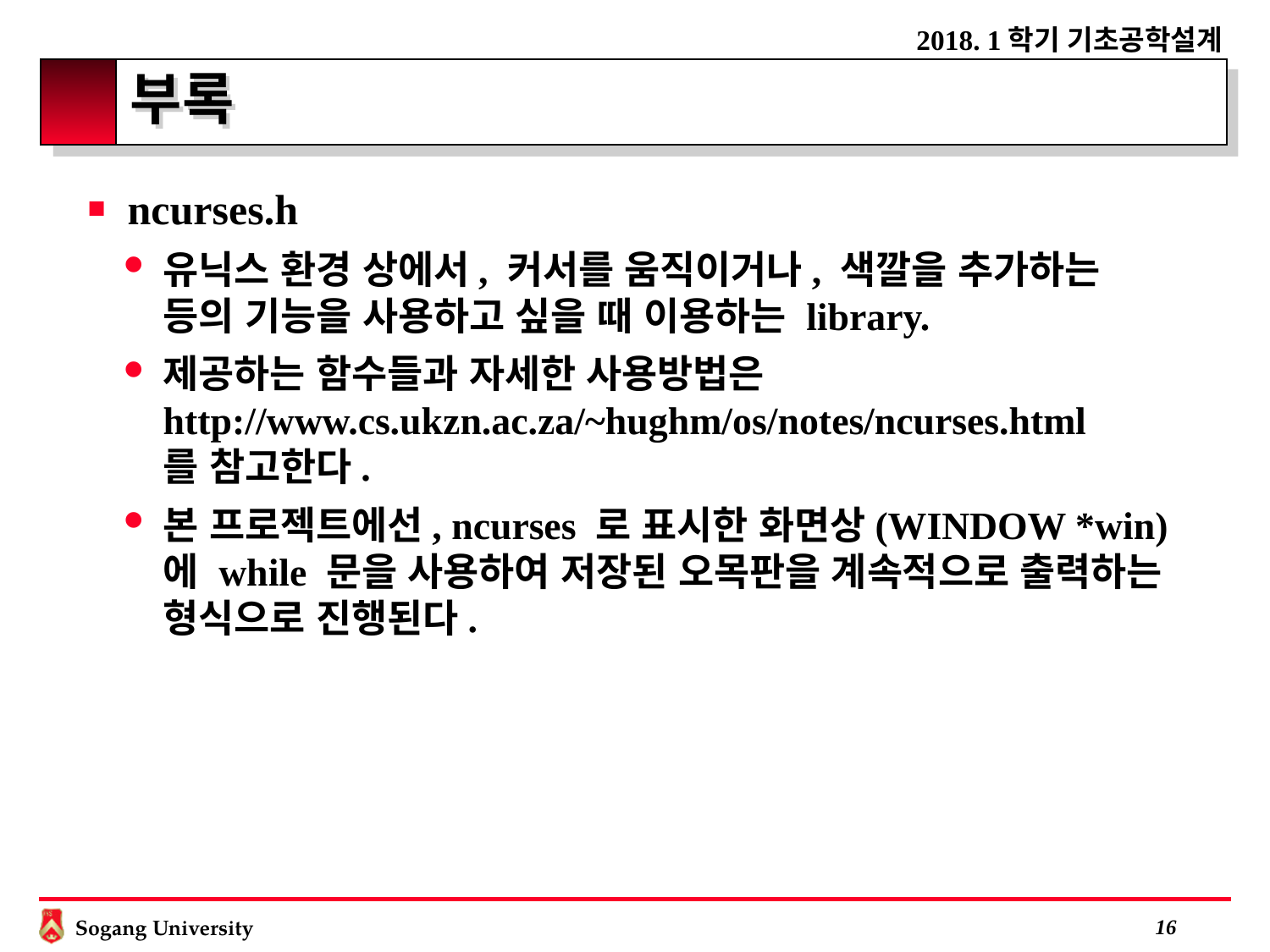

# 부록
ncurses.h
유닉스 환경 상에서, 커서를 움직이거나, 색깔을 추가하는 등의 기능을 사용하고 싶을 때 이용하는 library.
제공하는 함수들과 자세한 사용방법은
http://www.cs.ukzn.ac.za/~hughm/os/notes/ncurses.html
를 참고한다.
본 프로젝트에선, ncurses 로 표시한 화면상(WINDOW *win)에 while 문을 사용하여 저장된 오목판을 계속적으로 출력하는 형식으로 진행된다.

 16